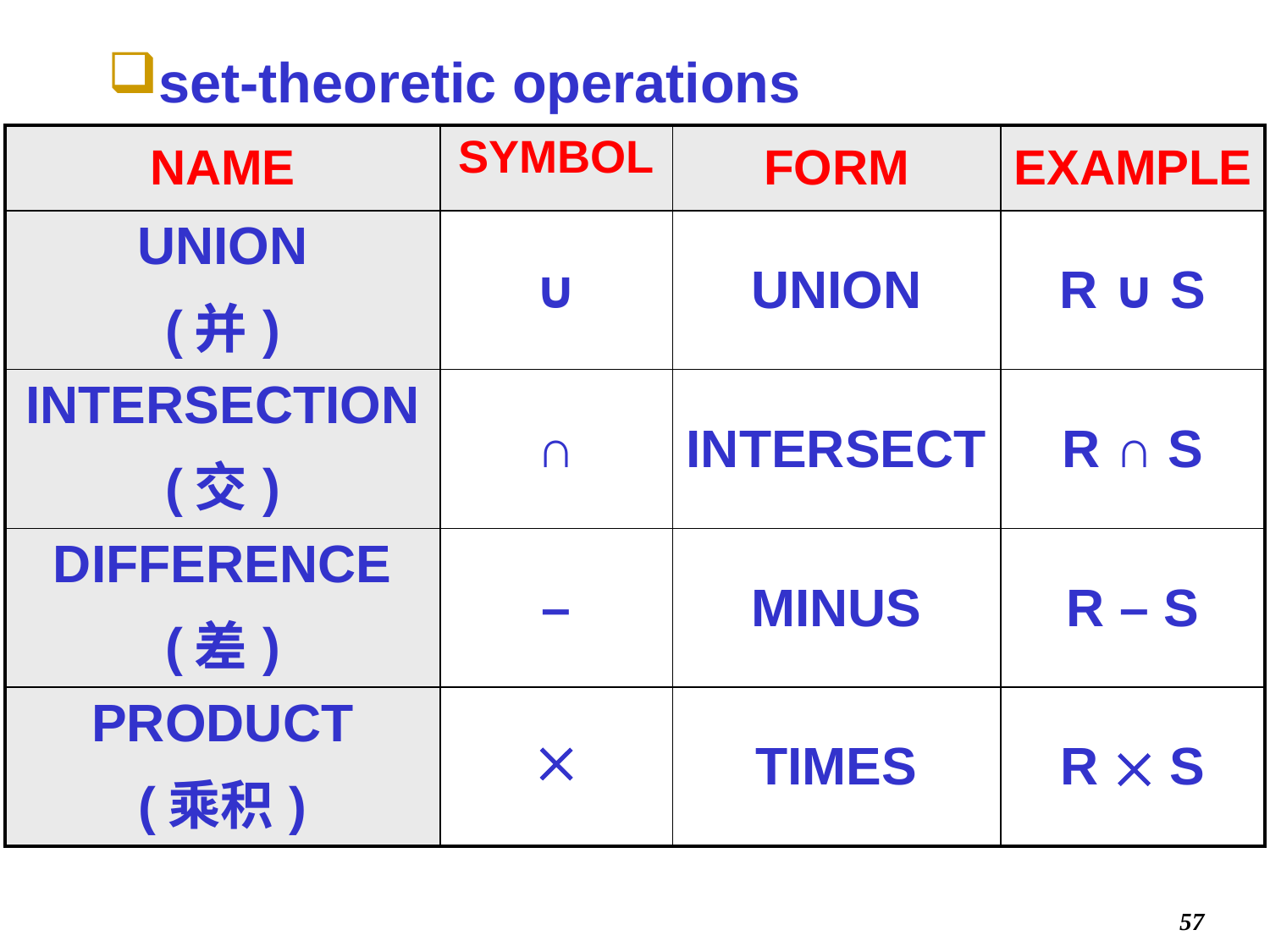

# set-theoretic operations
| NAME | SYMBOL | FORM | EXAMPLE |
| --- | --- | --- | --- |
| UNION (并) | ∪ | UNION | R ∪ S |
| INTERSECTION (交) | ∩ | INTERSECT | R ∩ S |
| DIFFERENCE (差) | – | MINUS | R – S |
| PRODUCT (乘积) | × | TIMES | R × S |

57